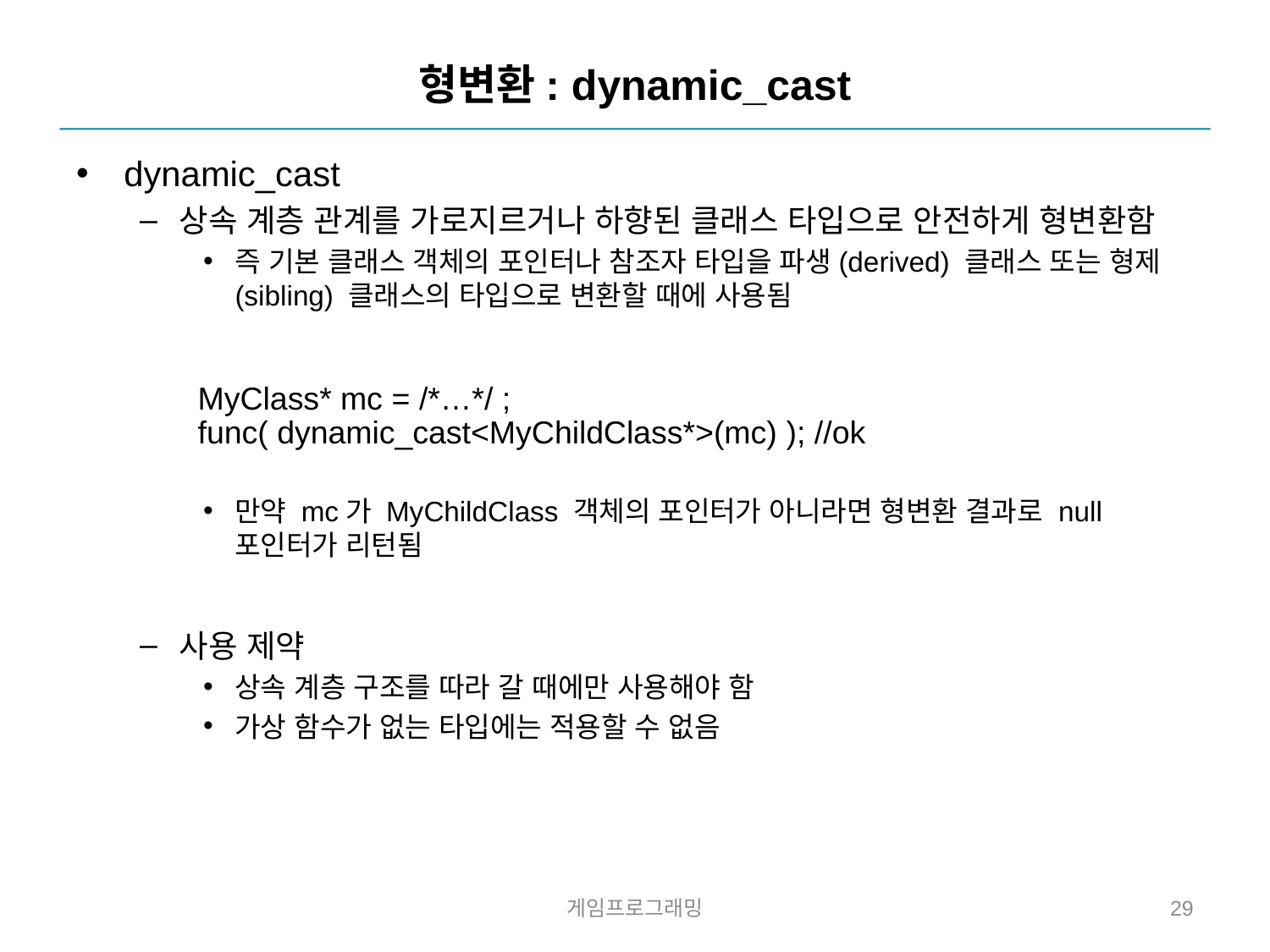

# 형변환: dynamic_cast
dynamic_cast
상속 계층 관계를 가로지르거나 하향된 클래스 타입으로 안전하게 형변환함
즉 기본 클래스 객체의 포인터나 참조자 타입을 파생(derived) 클래스 또는 형제(sibling) 클래스의 타입으로 변환할 때에 사용됨

만약 mc가 MyChildClass 객체의 포인터가 아니라면 형변환 결과로 null 포인터가 리턴됨

사용 제약
상속 계층 구조를 따라 갈 때에만 사용해야 함
가상 함수가 없는 타입에는 적용할 수 없음

MyClass* mc = /*…*/ ;
func( dynamic_cast<MyChildClass*>(mc) ); //ok
게임프로그래밍
29